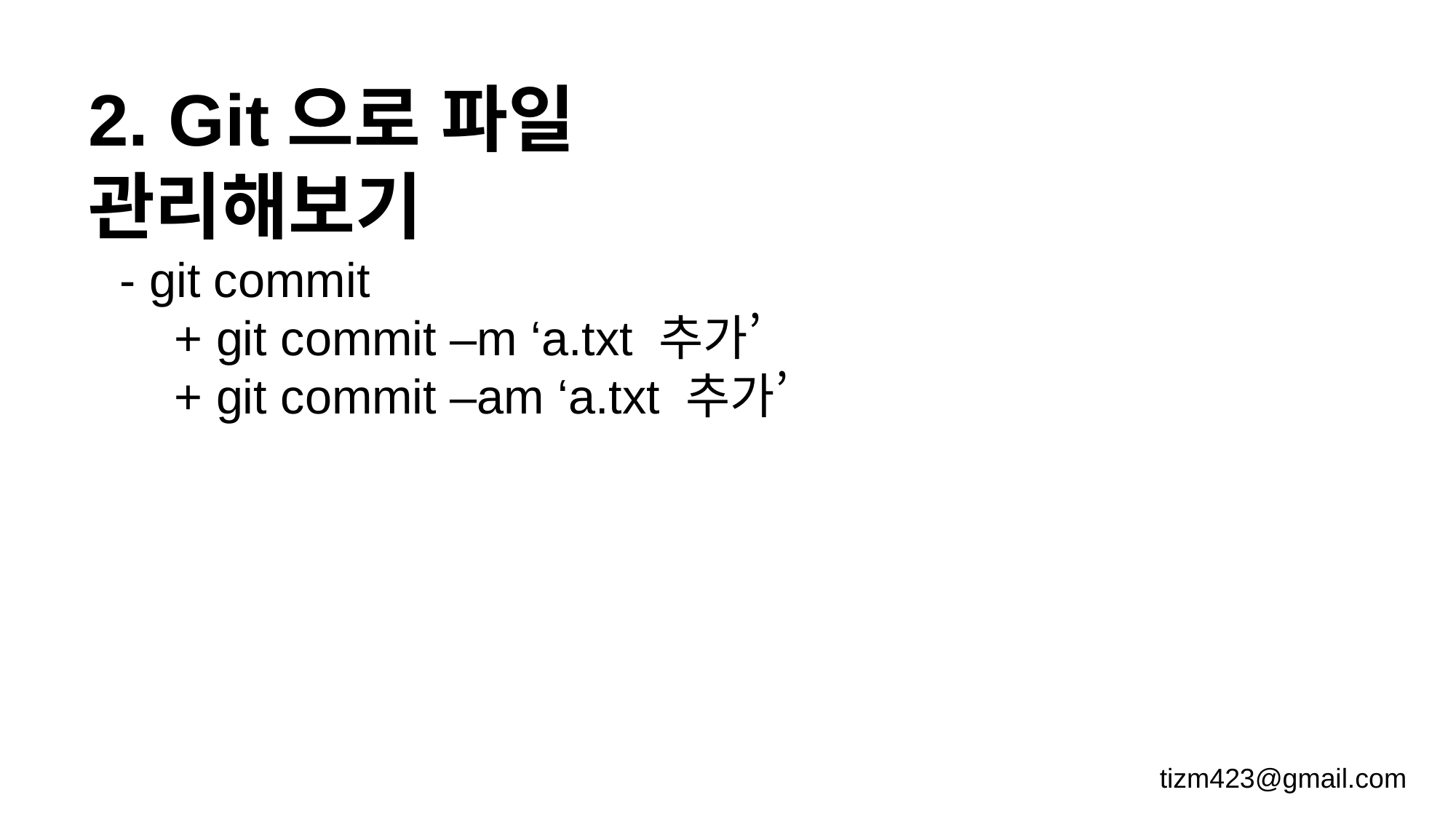

2. Git으로 파일 관리해보기
- git commit
+ git commit –m ‘a.txt 추가’
+ git commit –am ‘a.txt 추가’
tizm423@gmail.com